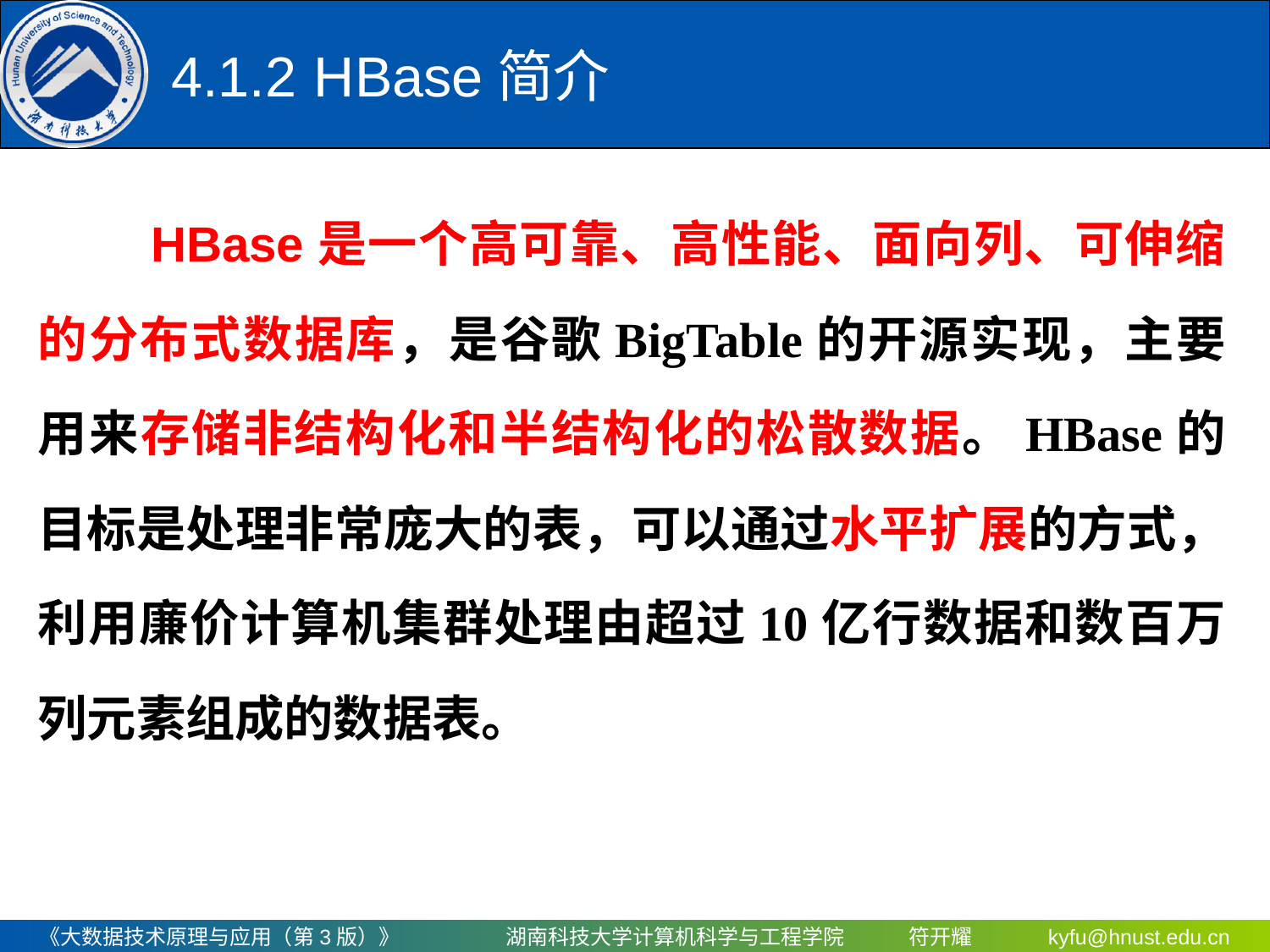

4.1.2	 HBase简介
　　HBase是一个高可靠、高性能、面向列、可伸缩的分布式数据库，是谷歌BigTable的开源实现，主要用来存储非结构化和半结构化的松散数据。HBase的目标是处理非常庞大的表，可以通过水平扩展的方式，利用廉价计算机集群处理由超过10亿行数据和数百万列元素组成的数据表。